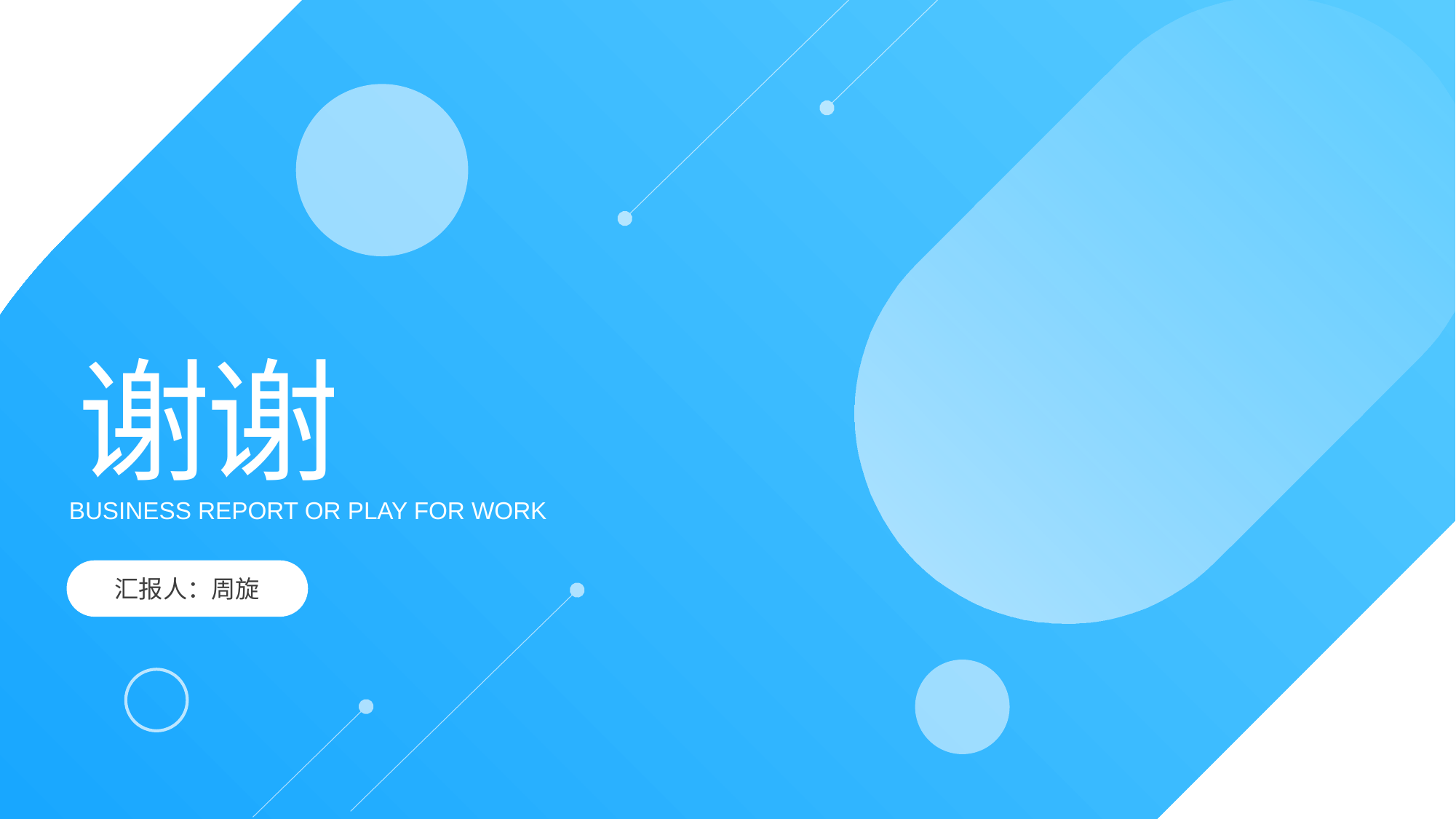

谢谢
BUSINESS REPORT OR PLAY FOR WORK
汇报人：周旋